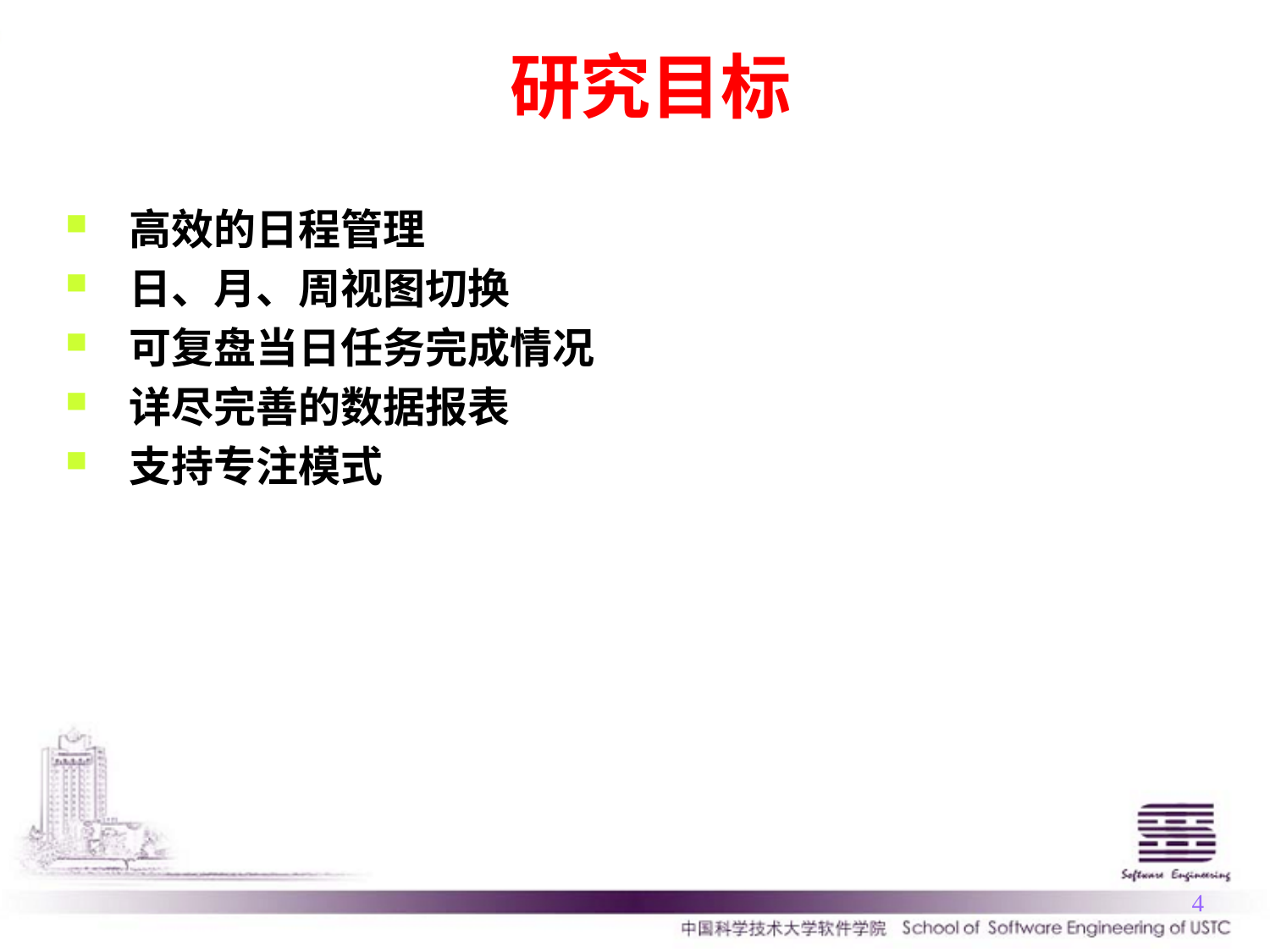

研究目标
高效的日程管理
日、月、周视图切换
可复盘当日任务完成情况
详尽完善的数据报表
支持专注模式
4